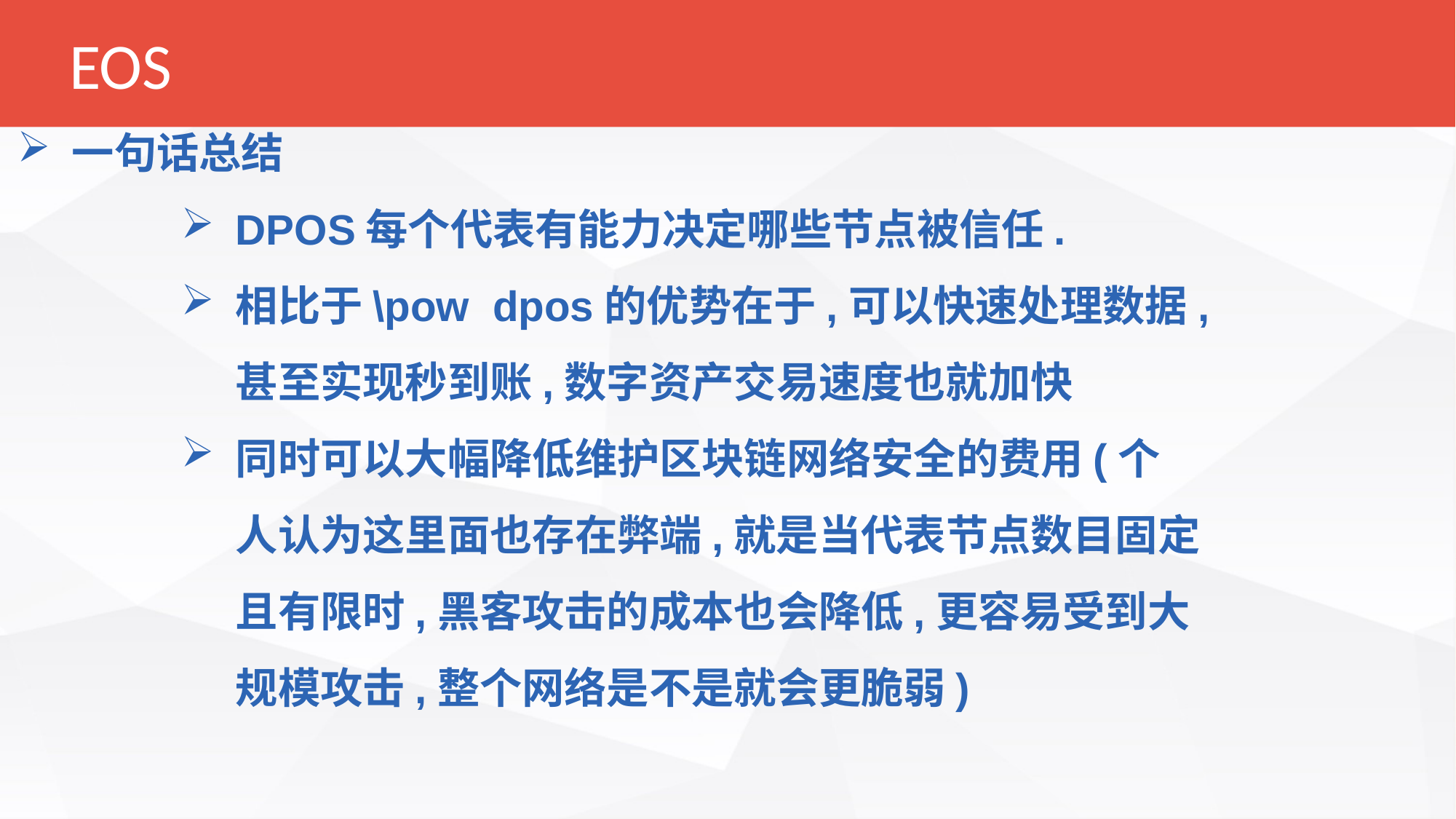

EOS

一句话总结
DPOS每个代表有能力决定哪些节点被信任.
相比于\pow  dpos的优势在于,可以快速处理数据,甚至实现秒到账,数字资产交易速度也就加快
同时可以大幅降低维护区块链网络安全的费用(个人认为这里面也存在弊端,就是当代表节点数目固定且有限时,黑客攻击的成本也会降低,更容易受到大规模攻击,整个网络是不是就会更脆弱)